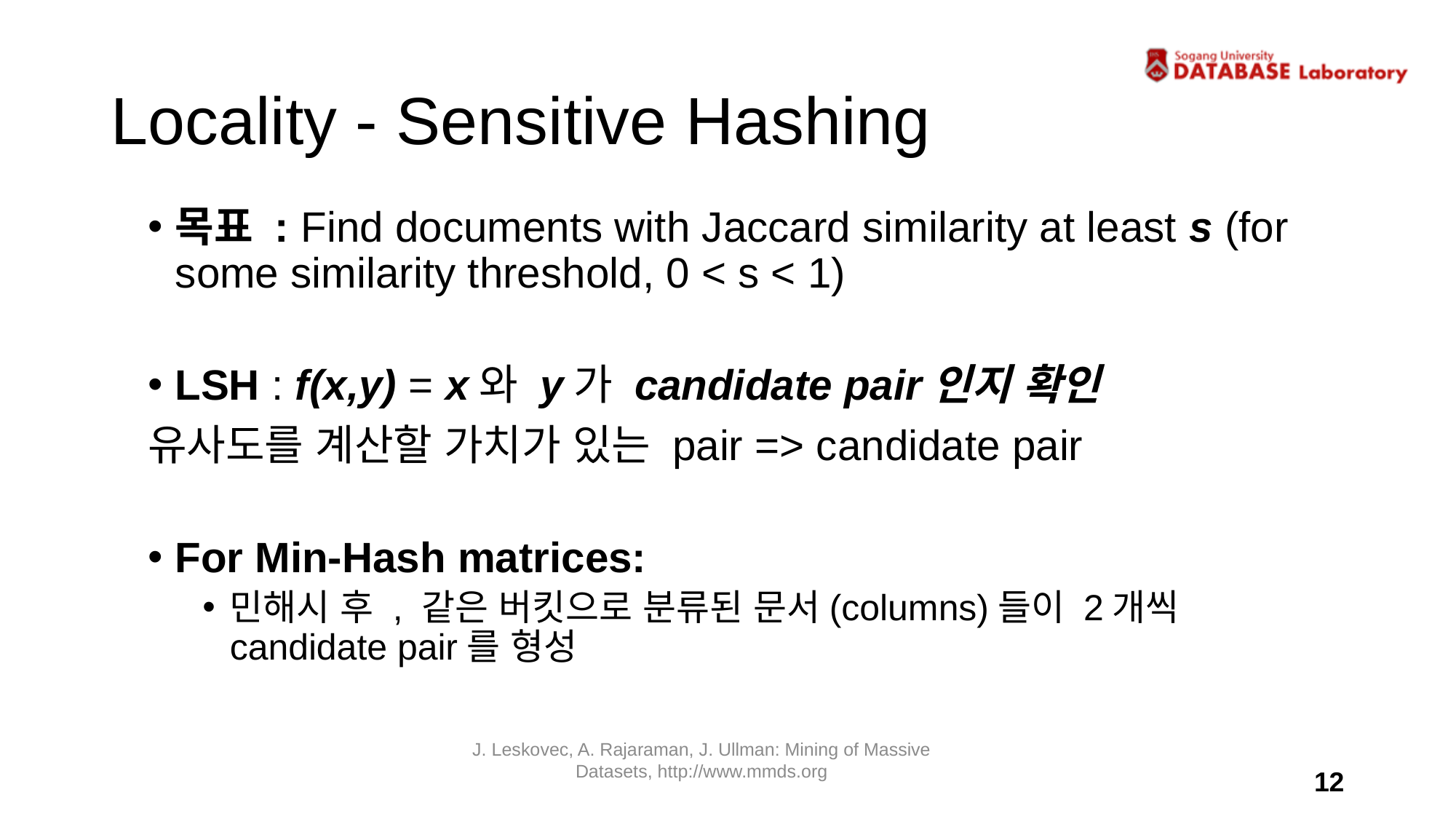

# Locality - Sensitive Hashing
목표 : Find documents with Jaccard similarity at least s (for some similarity threshold, 0 < s < 1)

LSH : f(x,y) = x와 y가 candidate pair인지 확인
유사도를 계산할 가치가 있는 pair => candidate pair

For Min-Hash matrices:
민해시 후 , 같은 버킷으로 분류된 문서(columns)들이 2개씩 candidate pair를 형성
J. Leskovec, A. Rajaraman, J. Ullman: Mining of Massive Datasets, http://www.mmds.org
12